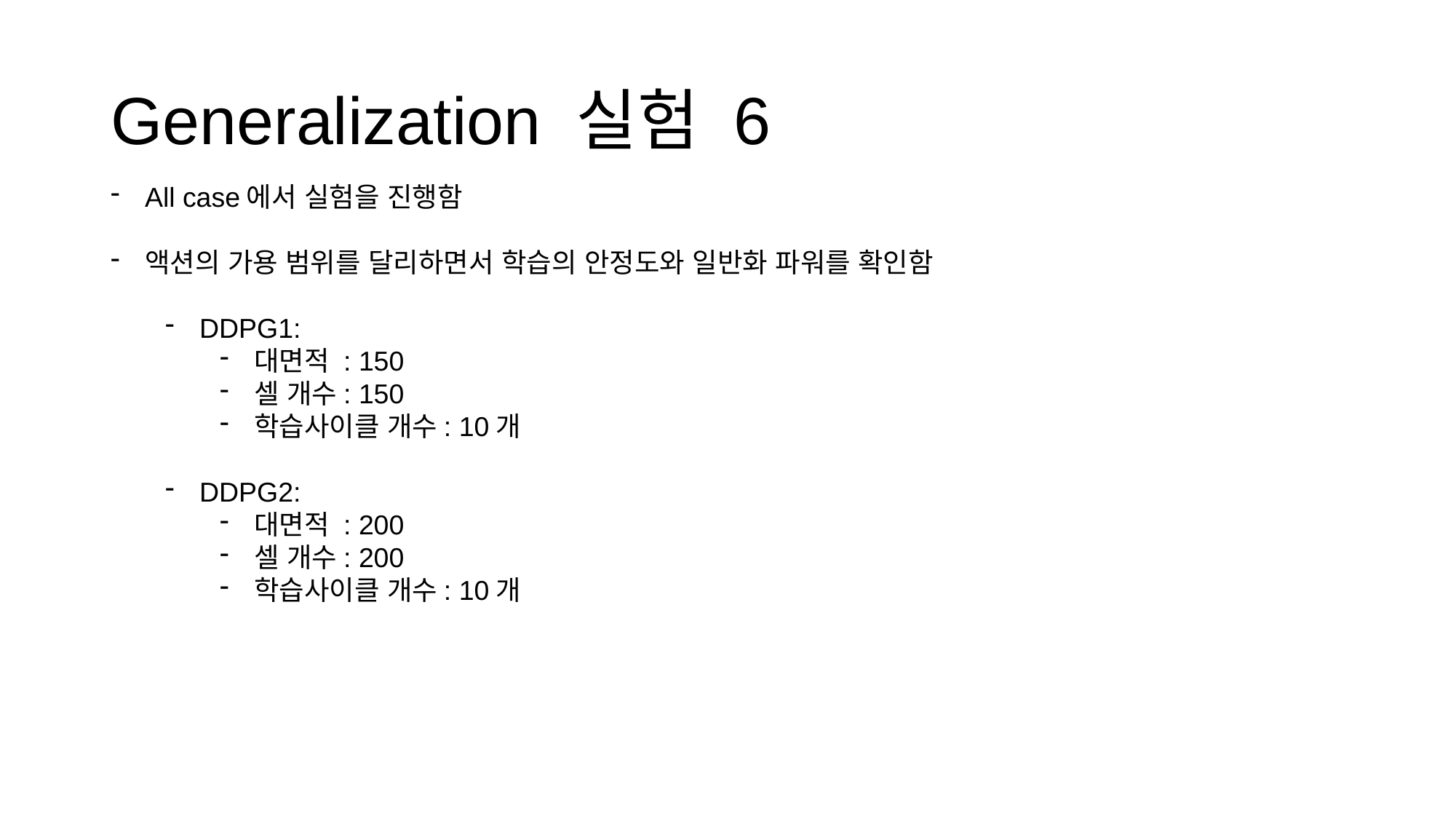

# Generalization 실험 6
All case에서 실험을 진행함

액션의 가용 범위를 달리하면서 학습의 안정도와 일반화 파워를 확인함

DDPG1:
대면적 : 150
셀 개수: 150
학습사이클 개수: 10개

DDPG2:
대면적 : 200
셀 개수: 200
학습사이클 개수: 10개